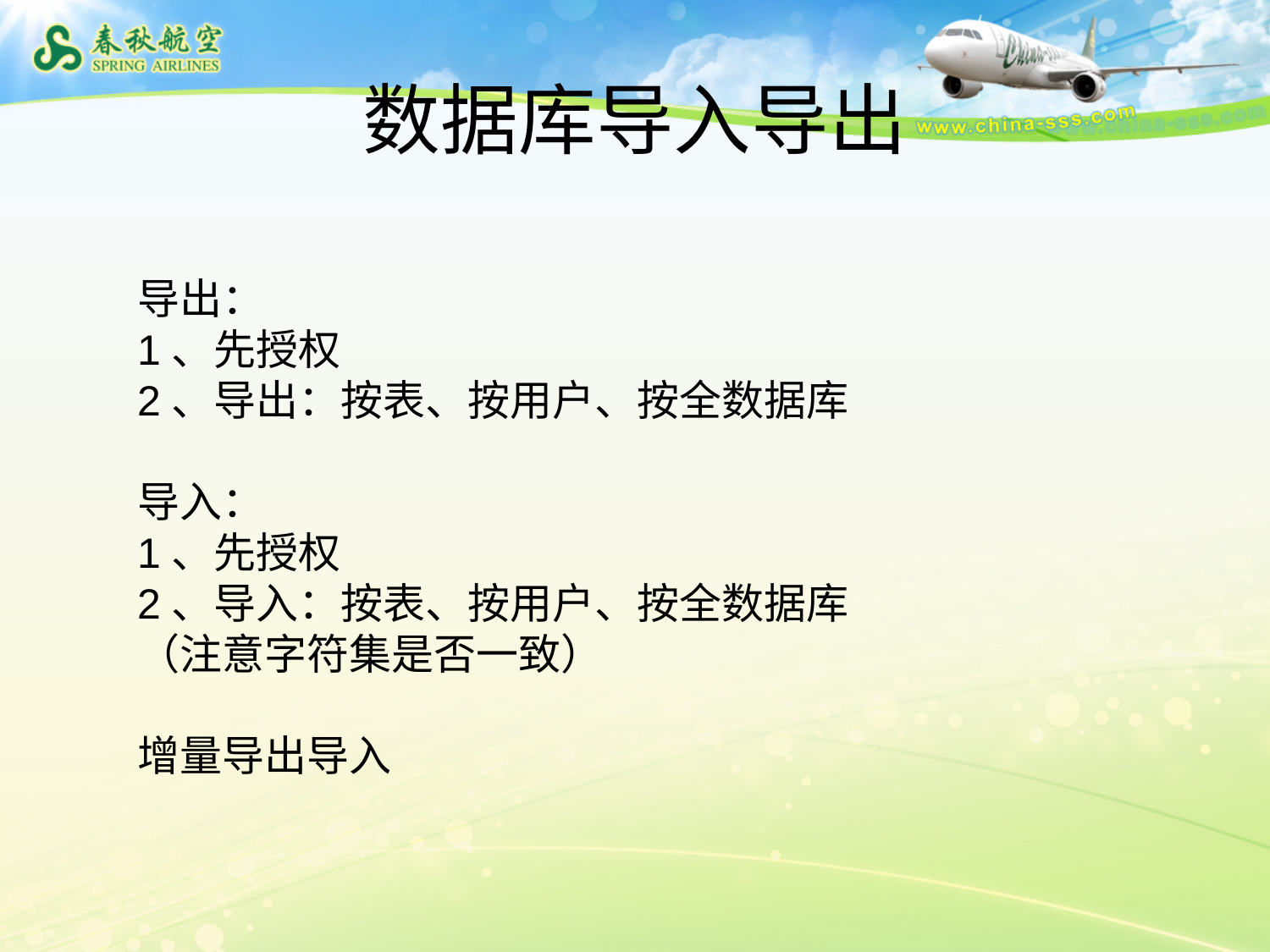

# 数据库导入导出
导出：
1、先授权
2、导出：按表、按用户、按全数据库

导入：
1、先授权
2、导入：按表、按用户、按全数据库
（注意字符集是否一致）

增量导出导入